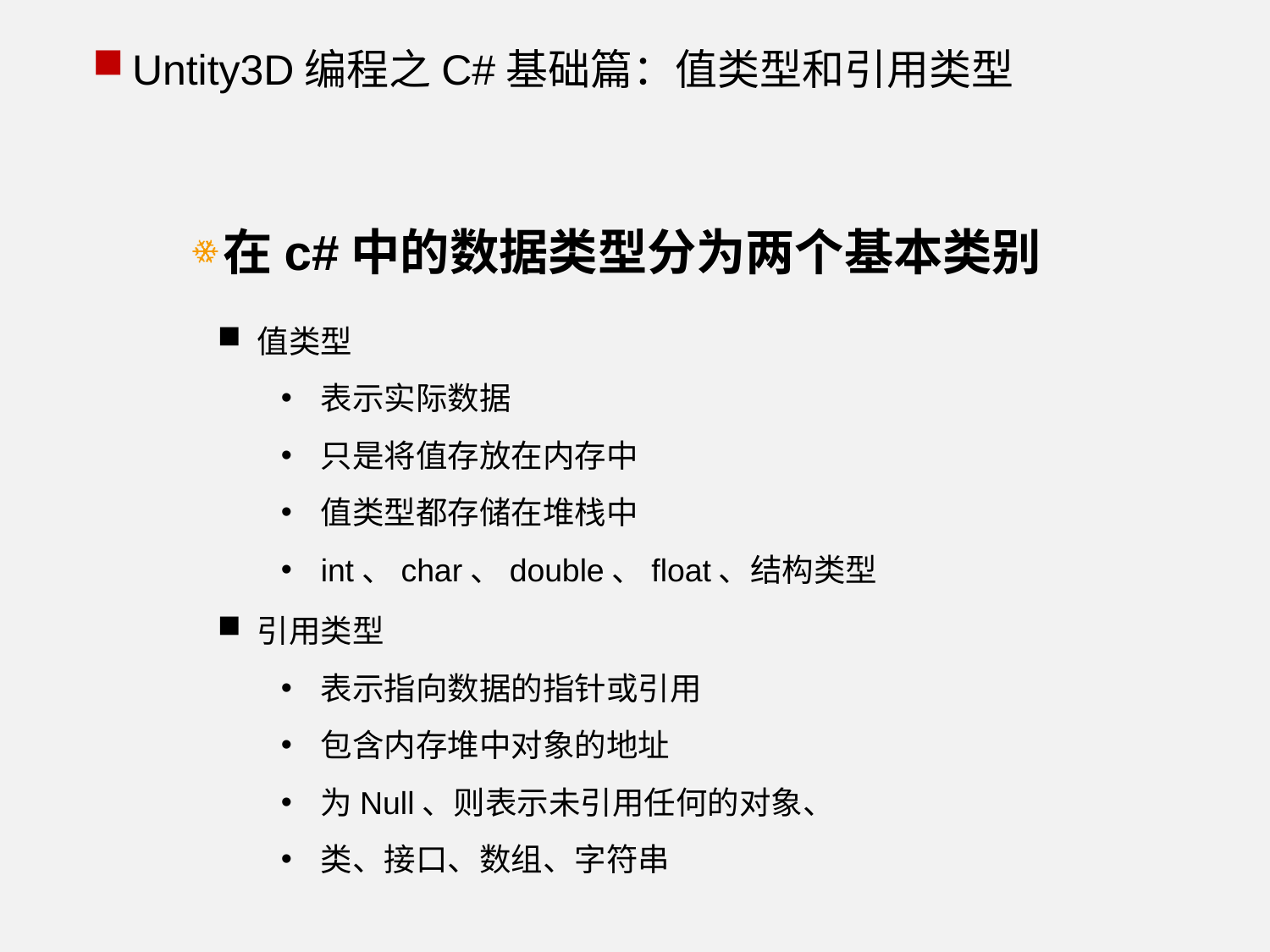

Untity3D编程之C#基础篇：值类型和引用类型
在c#中的数据类型分为两个基本类别
值类型
表示实际数据
只是将值存放在内存中
值类型都存储在堆栈中
int、char、double、float、结构类型
引用类型
表示指向数据的指针或引用
包含内存堆中对象的地址
为Null、则表示未引用任何的对象、
类、接口、数组、字符串